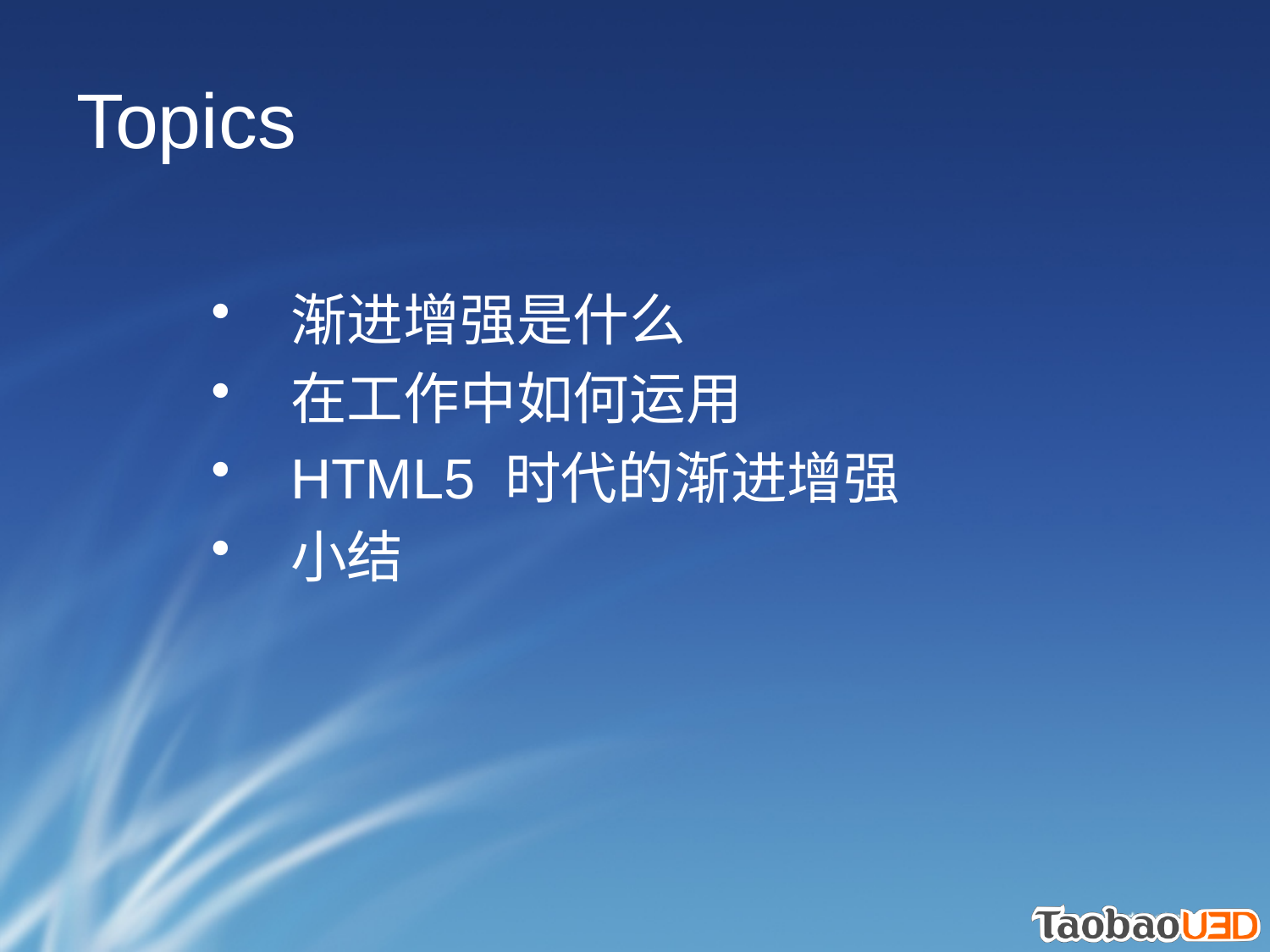

# Topics
渐进增强是什么
在工作中如何运用
HTML5 时代的渐进增强
小结